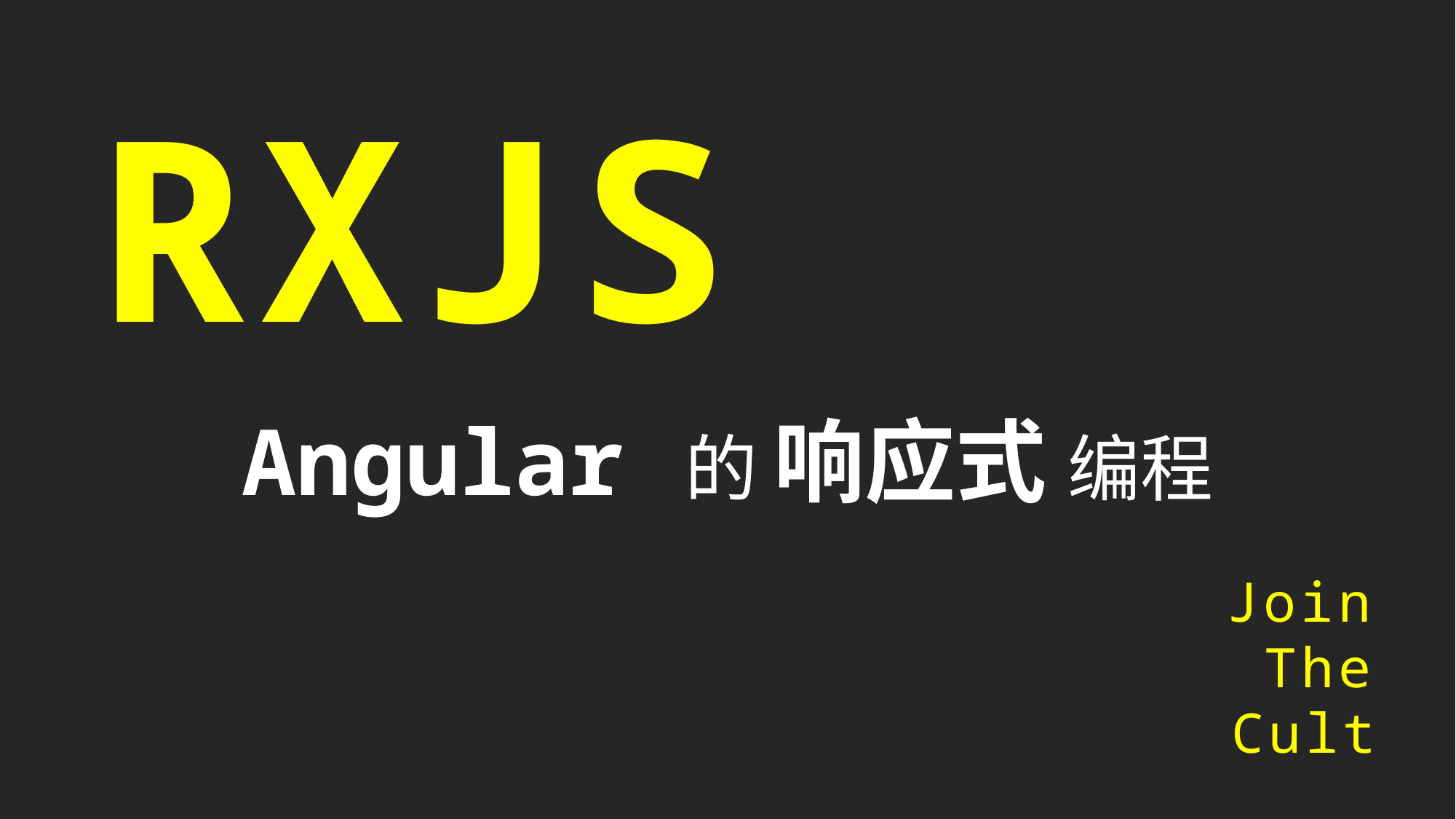

# RXJS
Angular 的 响应式 编程
Join The Cult